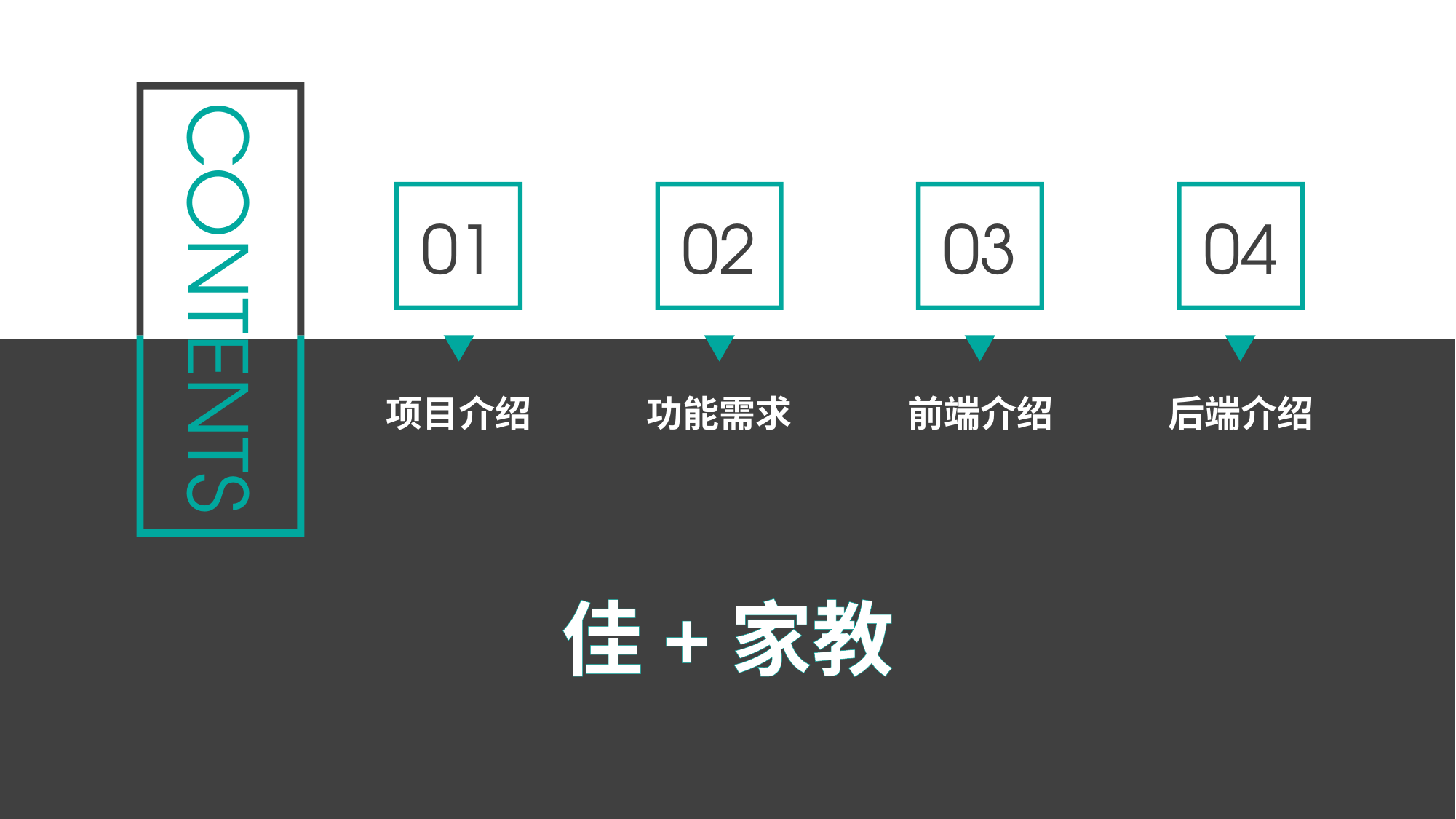

CONTENTS

01

项目介绍

02

功能需求

03

前端介绍

04

后端介绍

佳+家教